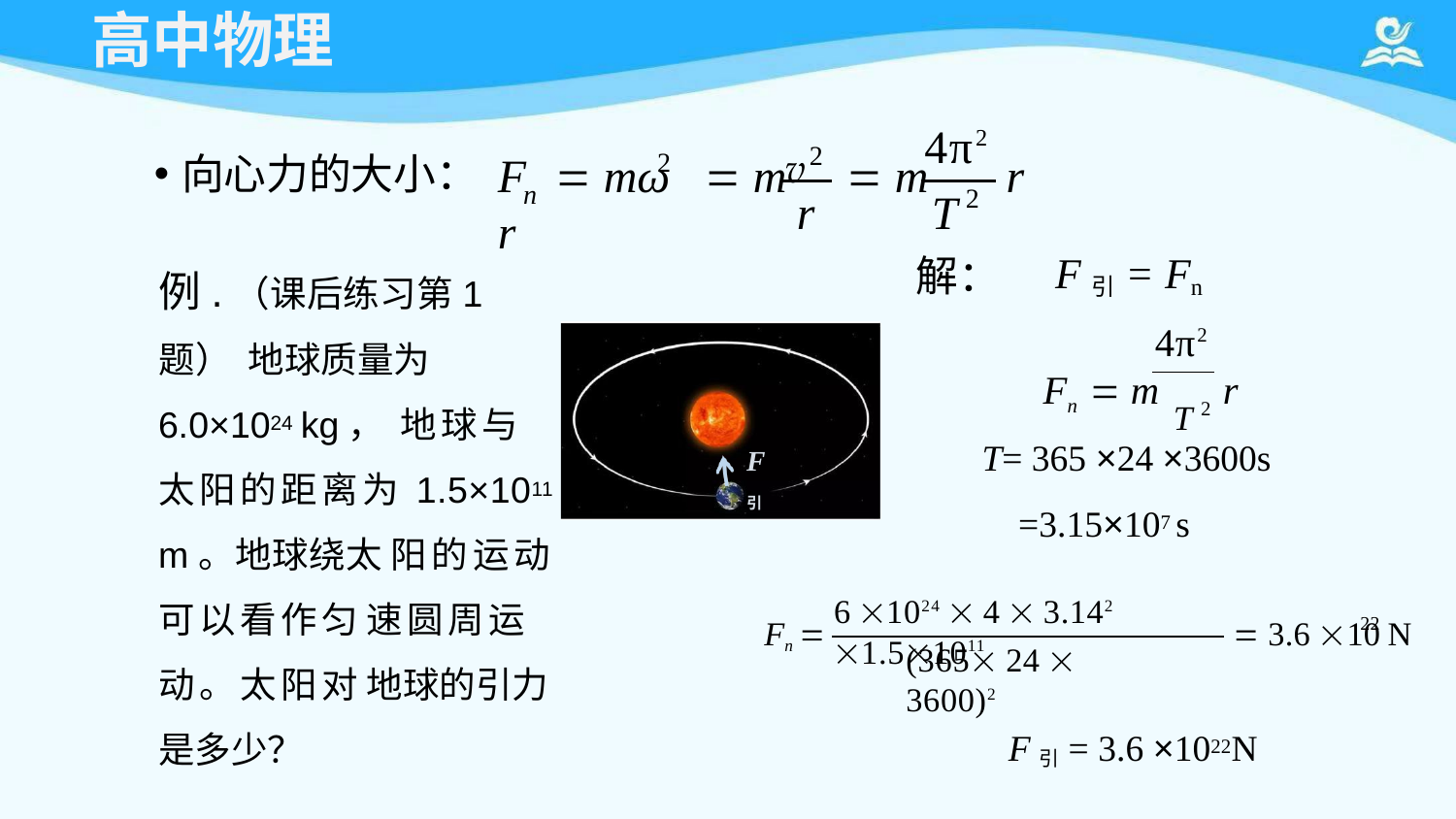

# 高中物理
v2
4π2
2
F	= mω r
= m	= m	r
向心力的大小：
n
2
r
T

例.（课后练习第1题）  地球质量为6.0×1024 kg，  地球与太阳的距离为 1.5×1011 m。地球绕太 阳的运动可以看作匀 速圆周运动。太阳对 地球的引力是多少？
F引= Fn
Fn  = m T 2	r
解：
4π2

T= 365 ×24 ×3600s
=3.15×107 s
F引

6 ×1024 × 4 × 3.142 ×1.5×1011
22
Fn =
= 3.6 ×10	N
(365× 24 × 3600)2

F引= 3.6 ×1022N